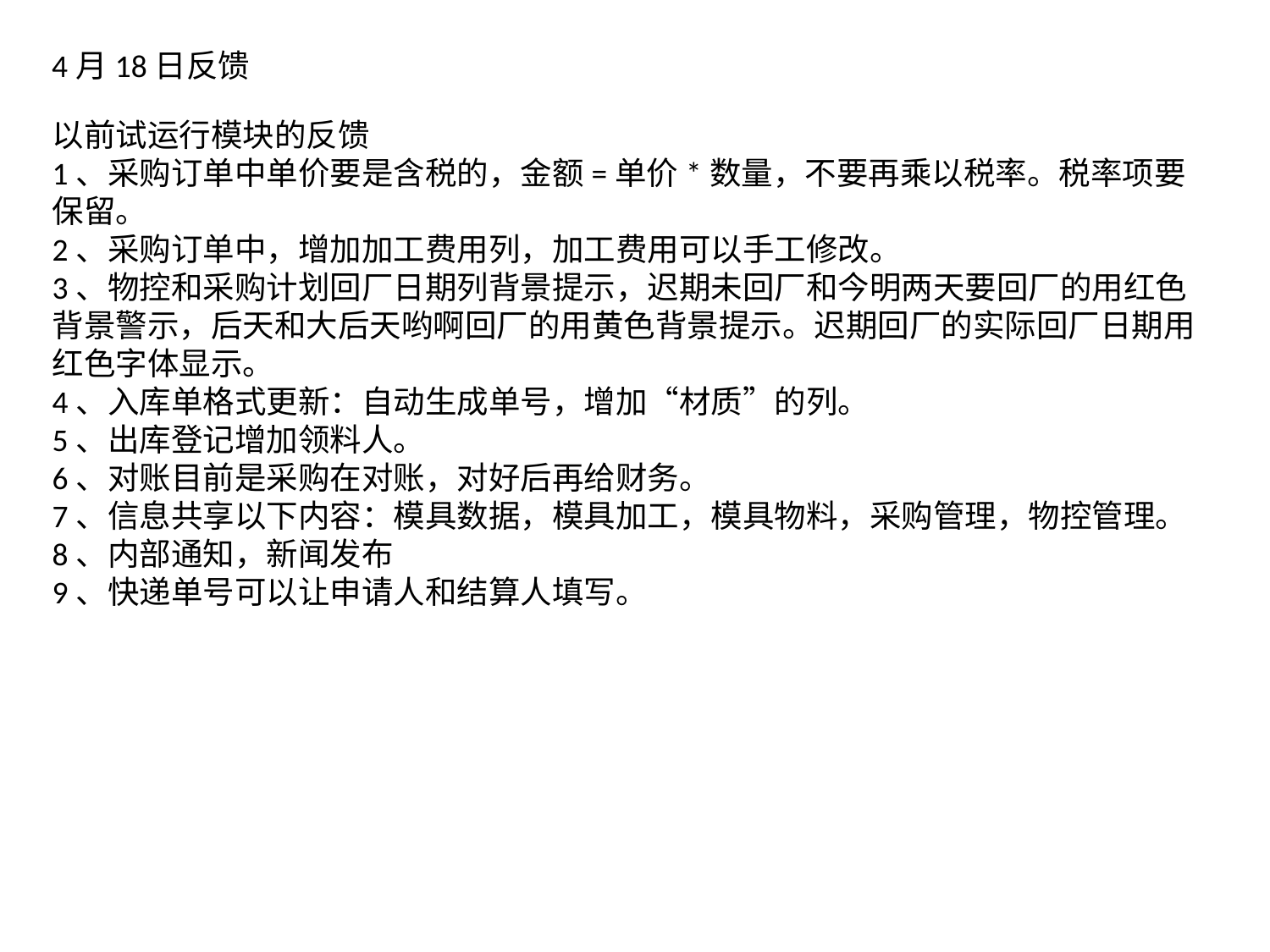

4月18日反馈
以前试运行模块的反馈
1、采购订单中单价要是含税的，金额=单价*数量，不要再乘以税率。税率项要保留。
2、采购订单中，增加加工费用列，加工费用可以手工修改。
3、物控和采购计划回厂日期列背景提示，迟期未回厂和今明两天要回厂的用红色背景警示，后天和大后天哟啊回厂的用黄色背景提示。迟期回厂的实际回厂日期用红色字体显示。
4、入库单格式更新：自动生成单号，增加“材质”的列。
5、出库登记增加领料人。
6、对账目前是采购在对账，对好后再给财务。
7、信息共享以下内容：模具数据，模具加工，模具物料，采购管理，物控管理。
8、内部通知，新闻发布
9、快递单号可以让申请人和结算人填写。